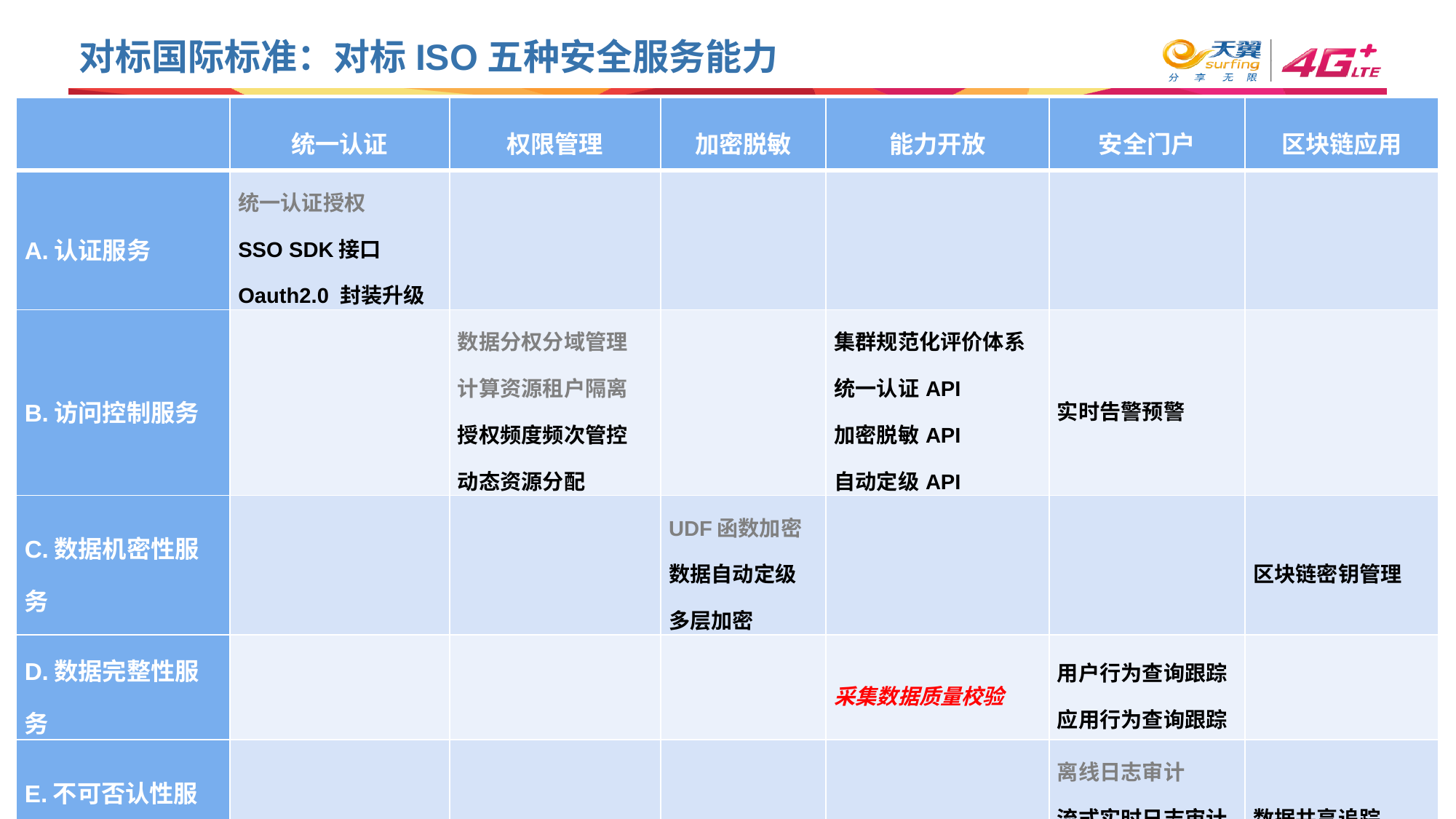

对标国际标准：对标ISO五种安全服务能力
|  | 统一认证 | 权限管理 | 加密脱敏 | 能力开放 | 安全门户 | 区块链应用 |
| --- | --- | --- | --- | --- | --- | --- |
| A.认证服务 | 统一认证授权 SSO SDK接口 Oauth2.0 封装升级 |  |  |  |  |  |
| B.访问控制服务 |  | 数据分权分域管理 计算资源租户隔离 授权频度频次管控 动态资源分配 |  | 集群规范化评价体系 统一认证API 加密脱敏API 自动定级API | 实时告警预警 |  |
| C.数据机密性服务 |  |  | UDF函数加密 数据自动定级 多层加密 |  |  | 区块链密钥管理 |
| D.数据完整性服务 |  |  |  | 采集数据质量校验 | 用户行为查询跟踪 应用行为查询跟踪 |  |
| E.不可否认性服务 |  |  |  |  | 离线日志审计 流式实时日志审计 安全视图系统 | 数据共享追踪 |